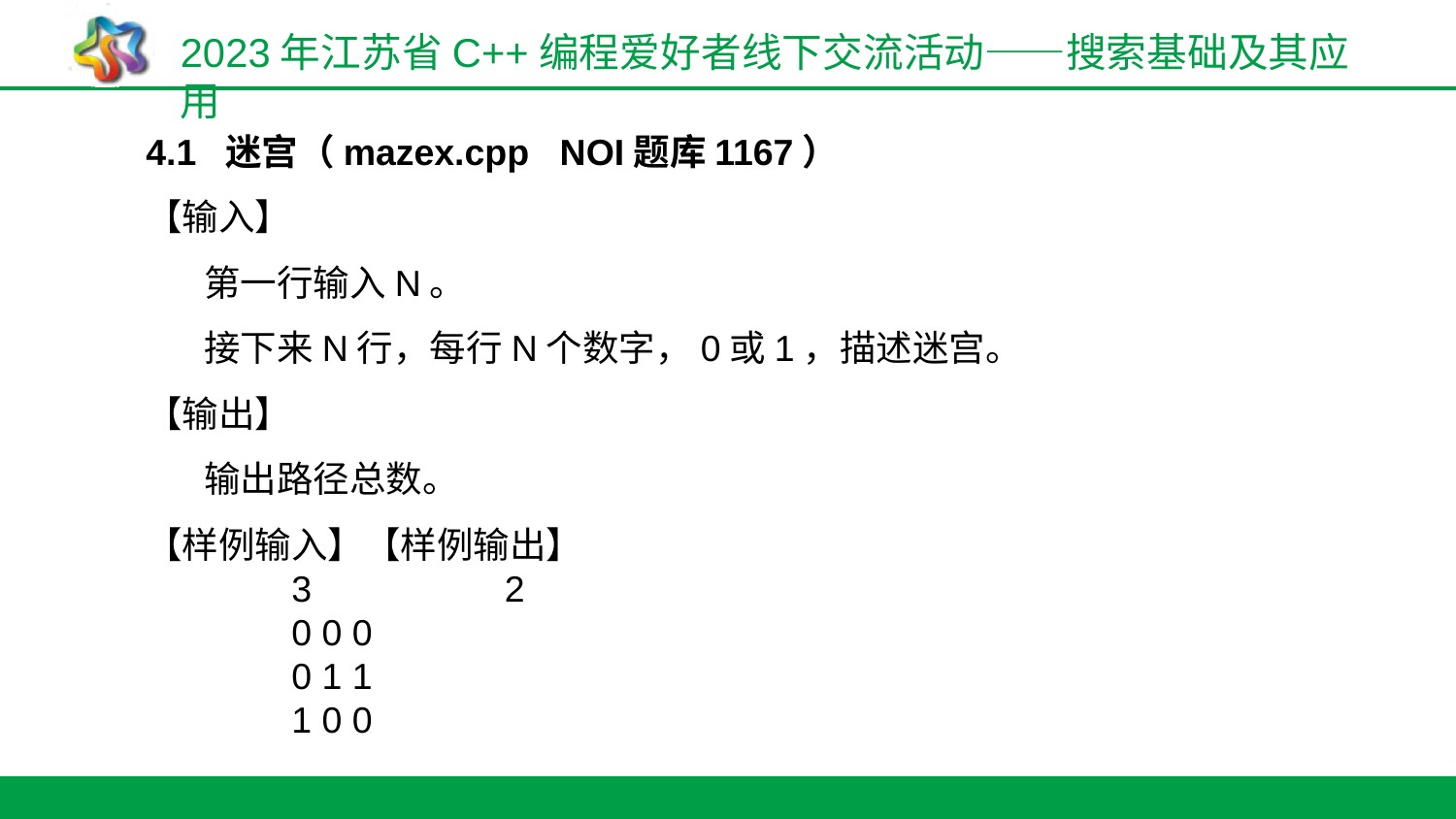

4.1  迷宫（mazex.cpp   NOI题库1167）
【输入】
      第一行输入N。
      接下来N行，每行N个数字，0或1，描述迷宫。
【输出】
      输出路径总数。
【样例输入】【样例输出】
	3                   2
	0 0 0
	0 1 1
	1 0 0